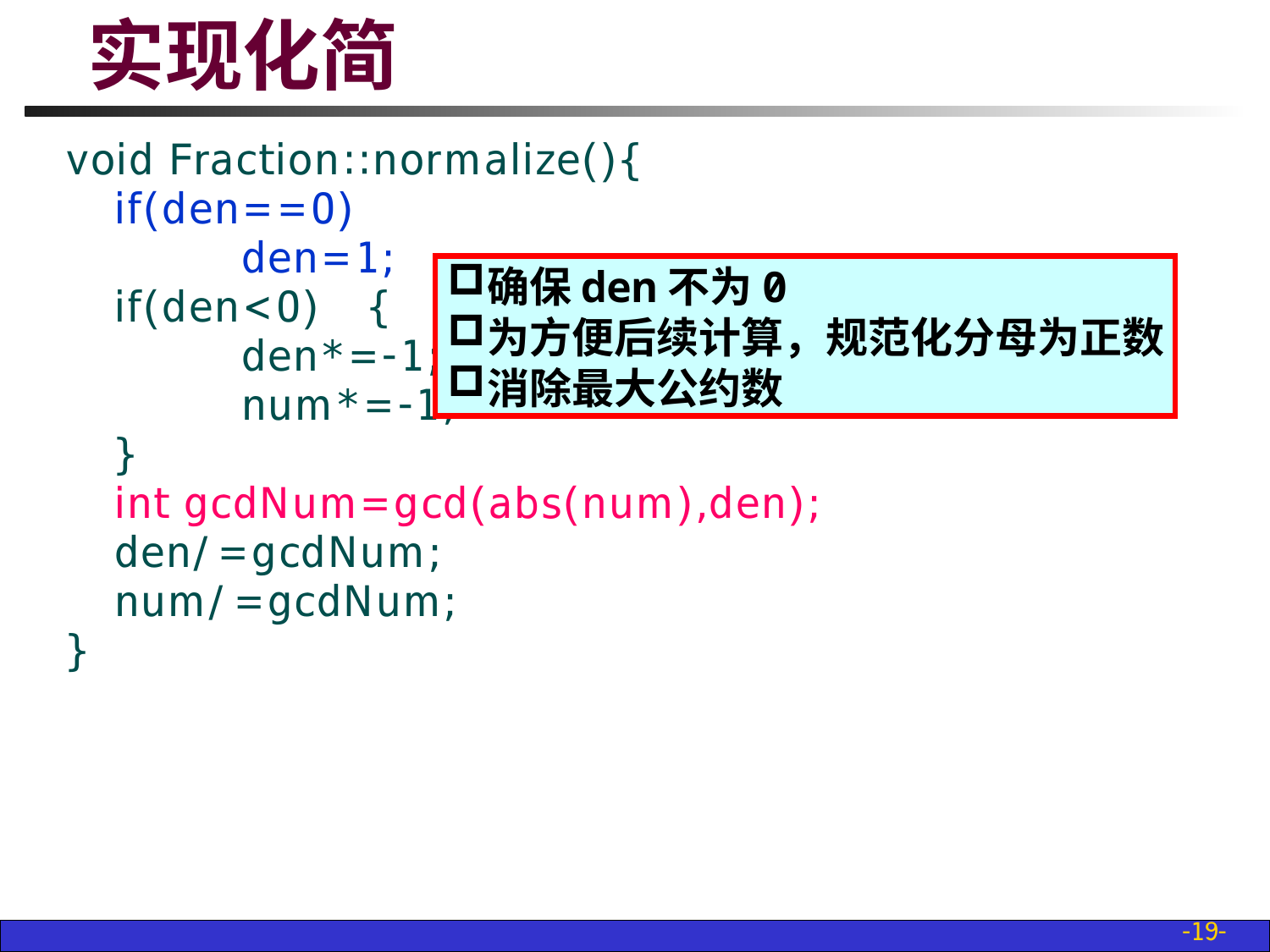

# 实现化简
void Fraction::normalize(){
	if(den==0)
		den=1;
	if(den<0)	{
		den*=-1;
		num*=-1;
	}
	int gcdNum=gcd(abs(num),den);
	den/=gcdNum;
	num/=gcdNum;
}
确保den不为0
为方便后续计算，规范化分母为正数
消除最大公约数
-19-